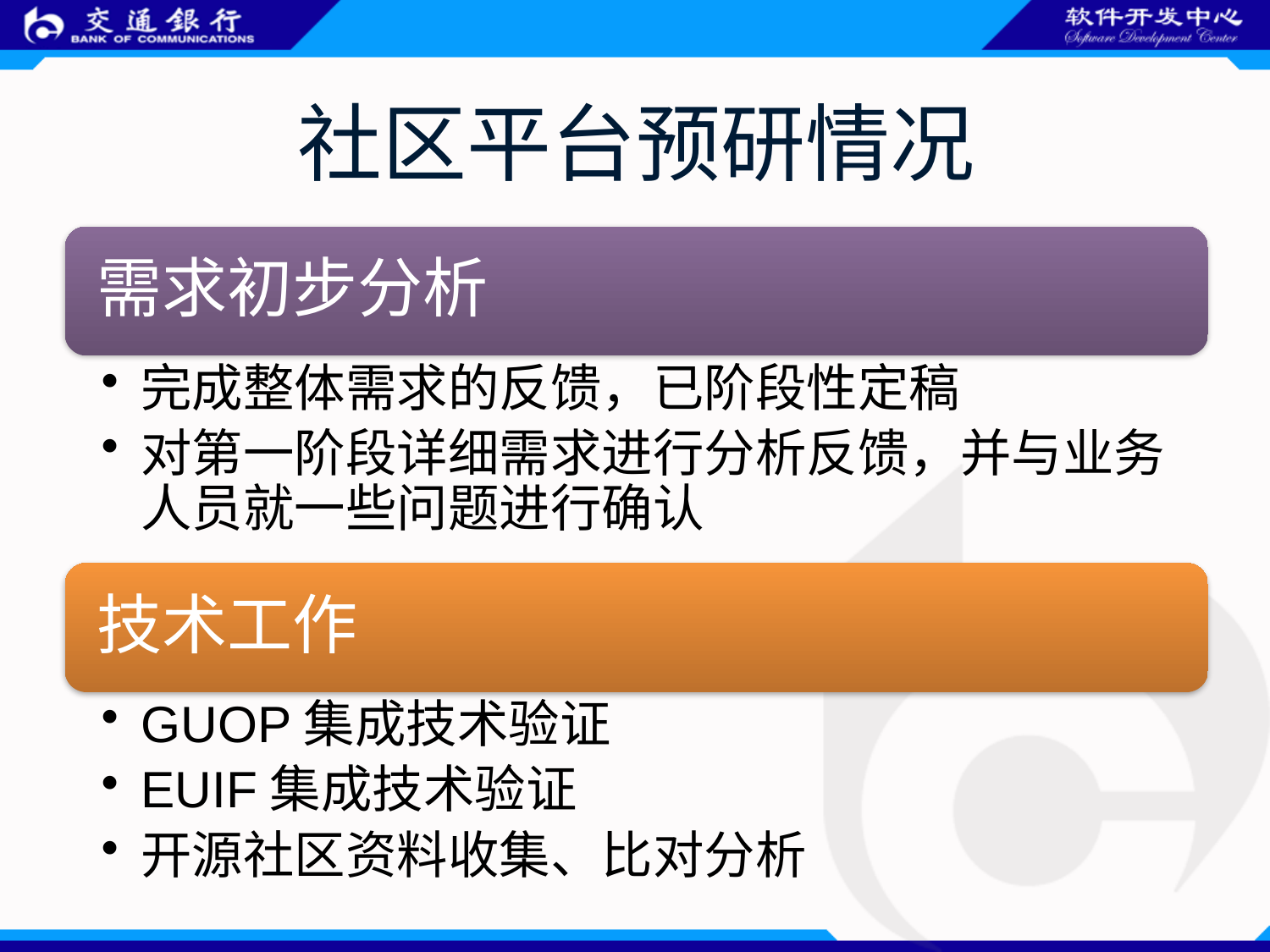

# 社区平台预研情况
需求初步分析
完成整体需求的反馈，已阶段性定稿
对第一阶段详细需求进行分析反馈，并与业务人员就一些问题进行确认
技术工作
GUOP集成技术验证
EUIF集成技术验证
开源社区资料收集、比对分析